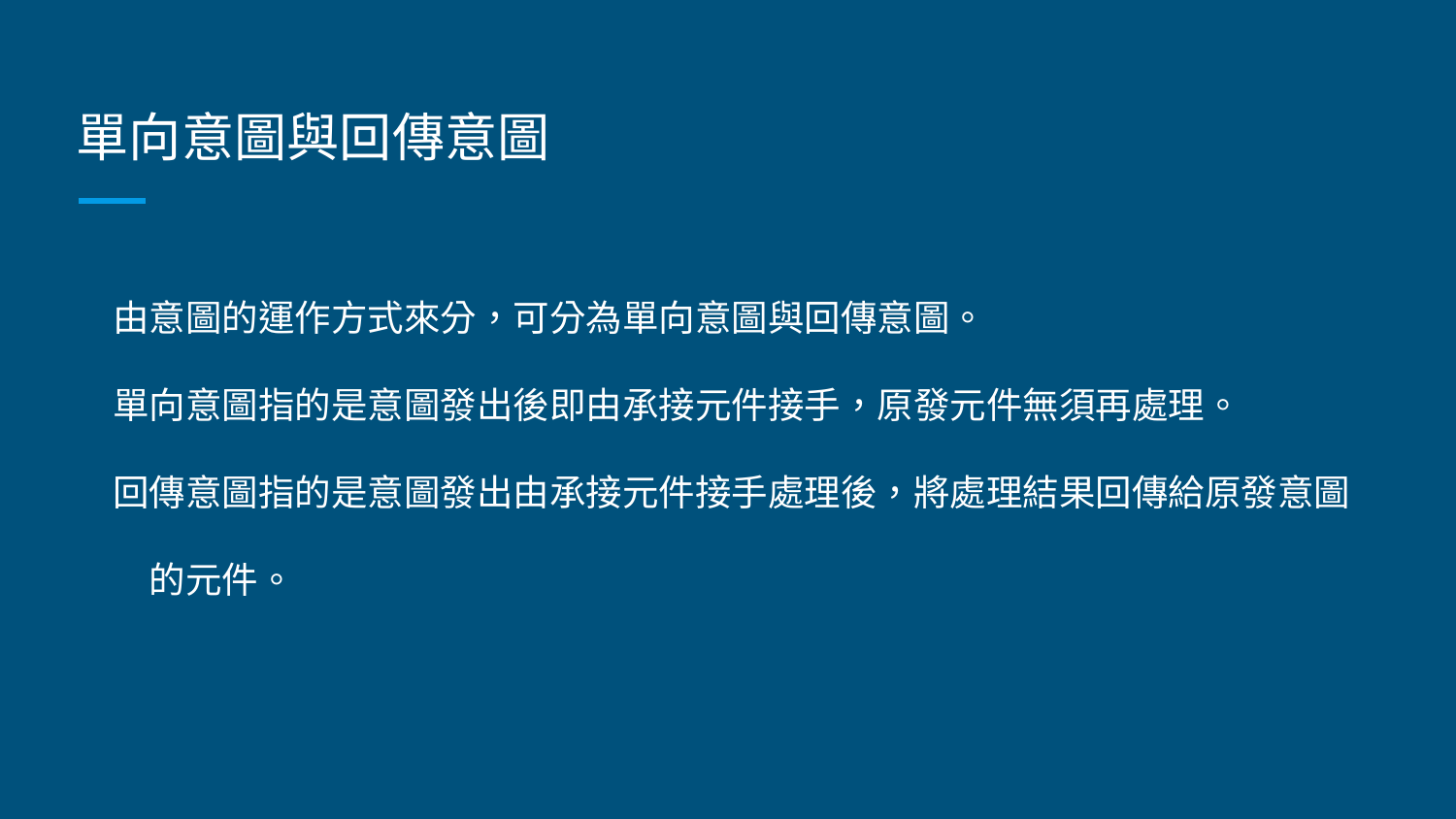

# 單向意圖與回傳意圖
由意圖的運作方式來分，可分為單向意圖與回傳意圖。
單向意圖指的是意圖發出後即由承接元件接手，原發元件無須再處理。
回傳意圖指的是意圖發出由承接元件接手處理後，將處理結果回傳給原發意圖的元件。